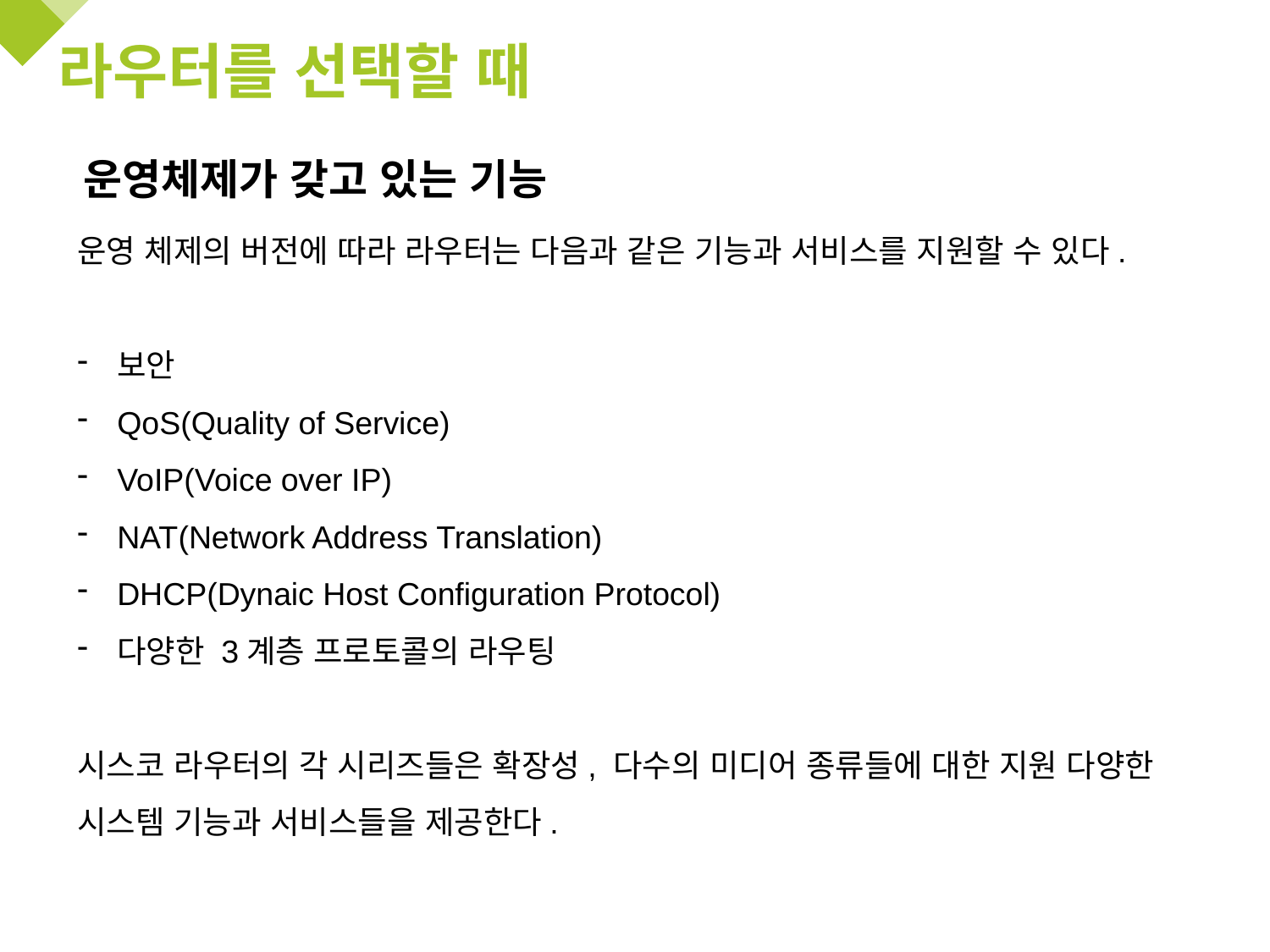

# 라우터를 선택할 때
운영체제가 갖고 있는 기능
운영 체제의 버전에 따라 라우터는 다음과 같은 기능과 서비스를 지원할 수 있다.

보안
QoS(Quality of Service)
VoIP(Voice over IP)
NAT(Network Address Translation)
DHCP(Dynaic Host Configuration Protocol)
다양한 3계층 프로토콜의 라우팅

시스코 라우터의 각 시리즈들은 확장성, 다수의 미디어 종류들에 대한 지원 다양한 시스템 기능과 서비스들을 제공한다.